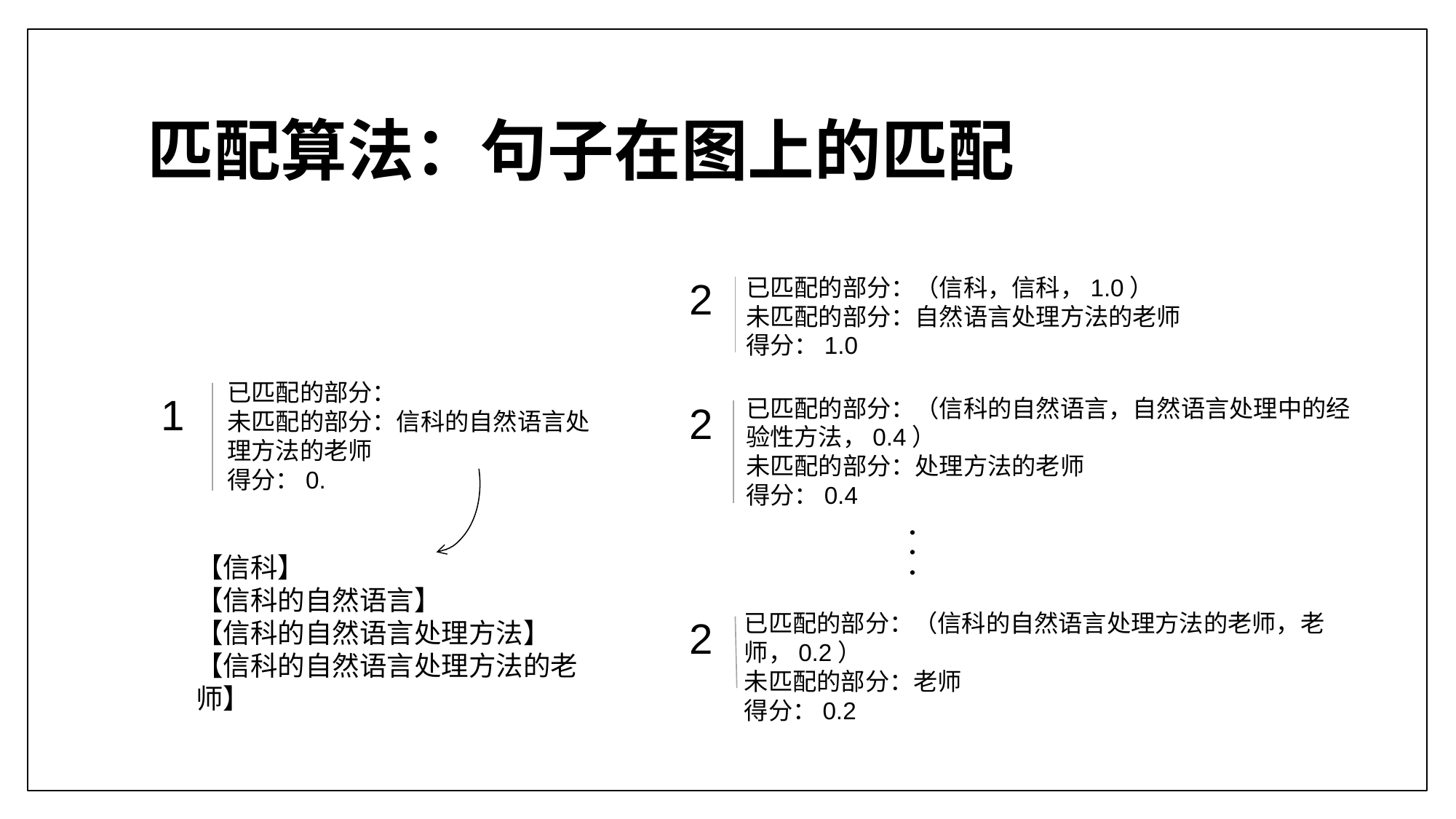

# 匹配算法：句子在图上的匹配
已匹配的部分：（信科，信科，1.0）
未匹配的部分：自然语言处理方法的老师
得分：1.0
2
已匹配的部分：
未匹配的部分：信科的自然语言处理方法的老师
得分：0.
1
已匹配的部分：（信科的自然语言，自然语言处理中的经验性方法，0.4）
未匹配的部分：处理方法的老师
得分：0.4
2

【信科】
【信科的自然语言】
【信科的自然语言处理方法】
【信科的自然语言处理方法的老师】
已匹配的部分：（信科的自然语言处理方法的老师，老师，0.2）
未匹配的部分：老师
得分：0.2
2